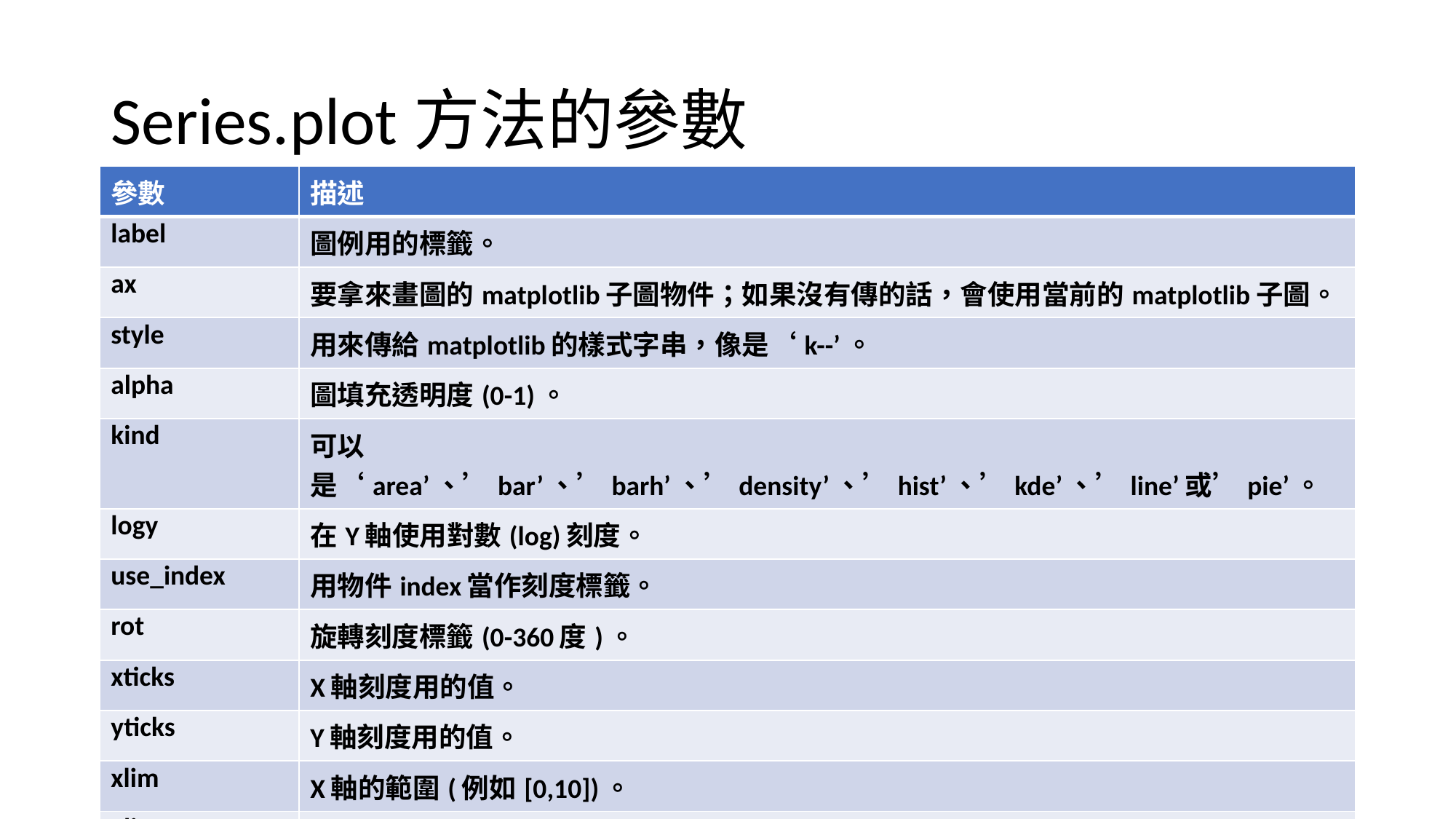

# Series.plot方法的參數
| 參數 | 描述 |
| --- | --- |
| label | 圖例用的標籤。 |
| ax | 要拿來畫圖的matplotlib子圖物件；如果沒有傳的話，會使用當前的matplotlib子圖。 |
| style | 用來傳給matplotlib的樣式字串，像是‘k--’。 |
| alpha | 圖填充透明度(0-1)。 |
| kind | 可以是‘area’、’bar’、’barh’、’density’、’hist’、’kde’、’line’或’pie’。 |
| logy | 在Y軸使用對數(log)刻度。 |
| use\_index | 用物件index當作刻度標籤。 |
| rot | 旋轉刻度標籤(0-360度)。 |
| xticks | X軸刻度用的值。 |
| yticks | Y軸刻度用的值。 |
| xlim | X軸的範圍(例如[0,10])。 |
| ylim | Y軸的範圍。 |
| grid | 顯示軸路線(預設關)。 |